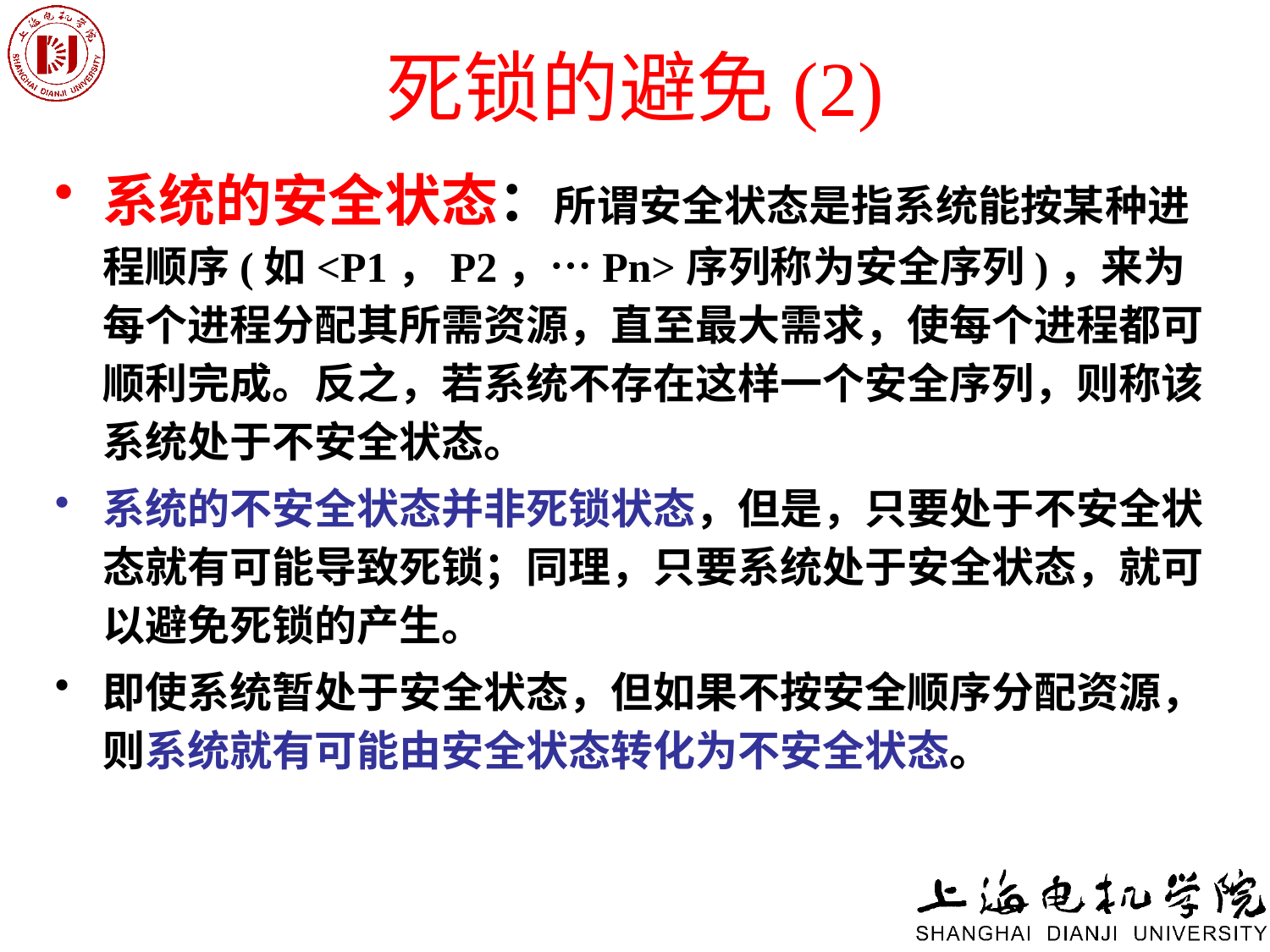

# 死锁的避免(2)
系统的安全状态：所谓安全状态是指系统能按某种进程顺序(如<P1，P2，…Pn>序列称为安全序列)，来为每个进程分配其所需资源，直至最大需求，使每个进程都可顺利完成。反之，若系统不存在这样一个安全序列，则称该系统处于不安全状态。
系统的不安全状态并非死锁状态，但是，只要处于不安全状态就有可能导致死锁；同理，只要系统处于安全状态，就可以避免死锁的产生。
即使系统暂处于安全状态，但如果不按安全顺序分配资源，则系统就有可能由安全状态转化为不安全状态。